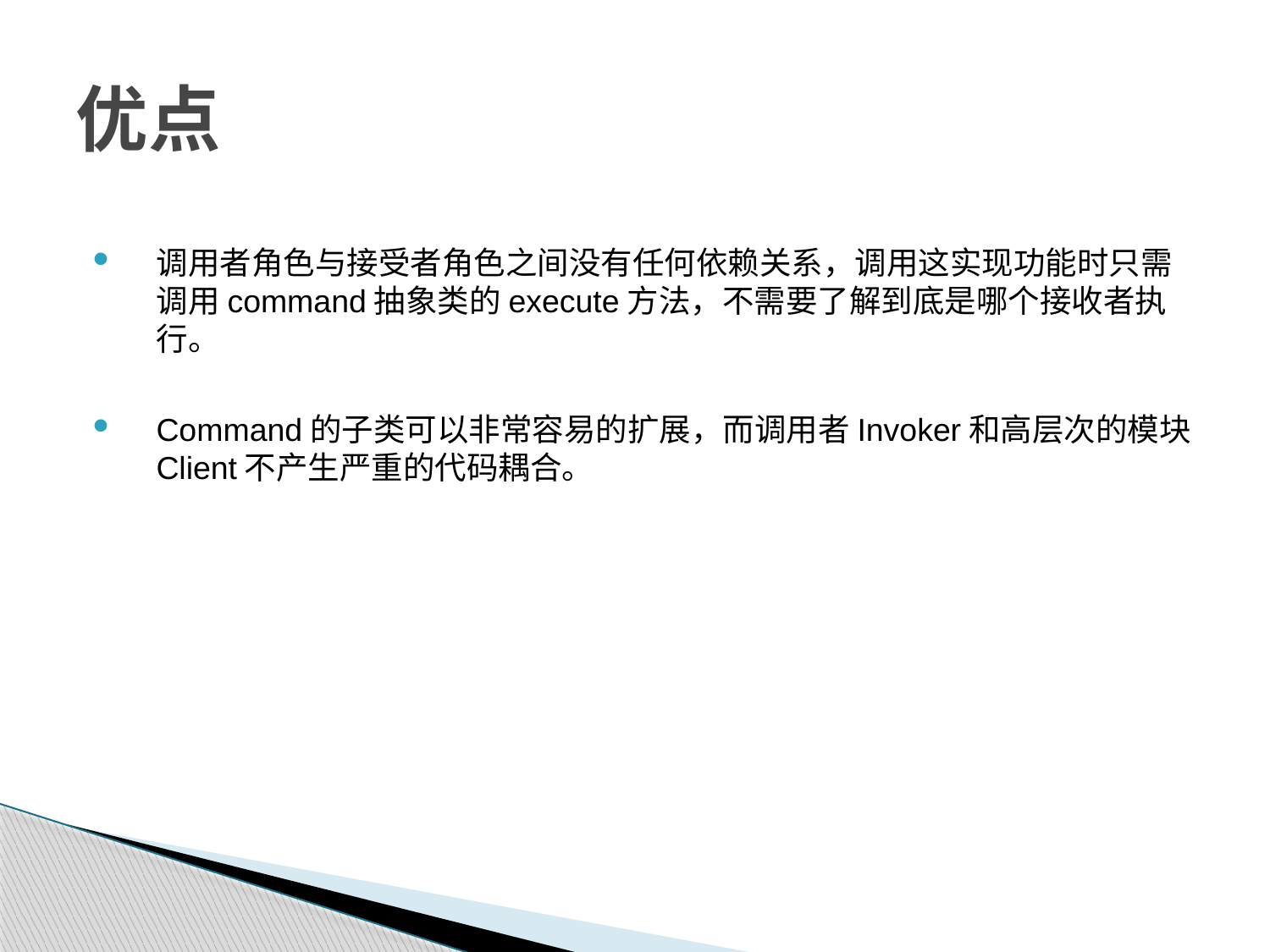

# 优点

调用者角色与接受者角色之间没有任何依赖关系，调用这实现功能时只需调用command抽象类的execute方法，不需要了解到底是哪个接收者执行。

Command的子类可以非常容易的扩展，而调用者Invoker和高层次的模块Client不产生严重的代码耦合。